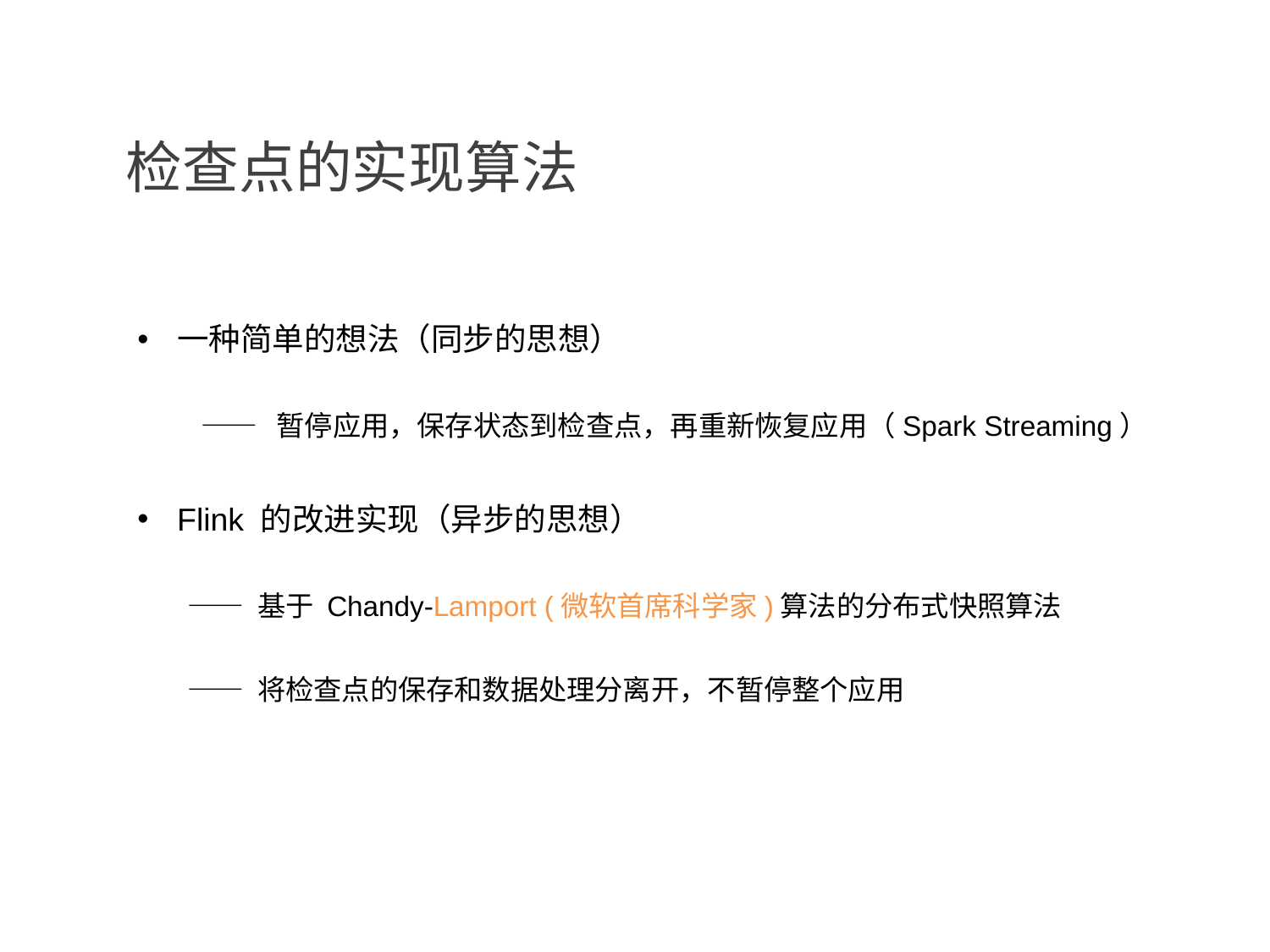

检查点的实现算法
一种简单的想法（同步的思想）
——  暂停应用，保存状态到检查点，再重新恢复应用（Spark Streaming）
Flink 的改进实现（异步的思想）
        —— 基于 Chandy-Lamport (微软首席科学家)算法的分布式快照算法
        —— 将检查点的保存和数据处理分离开，不暂停整个应用